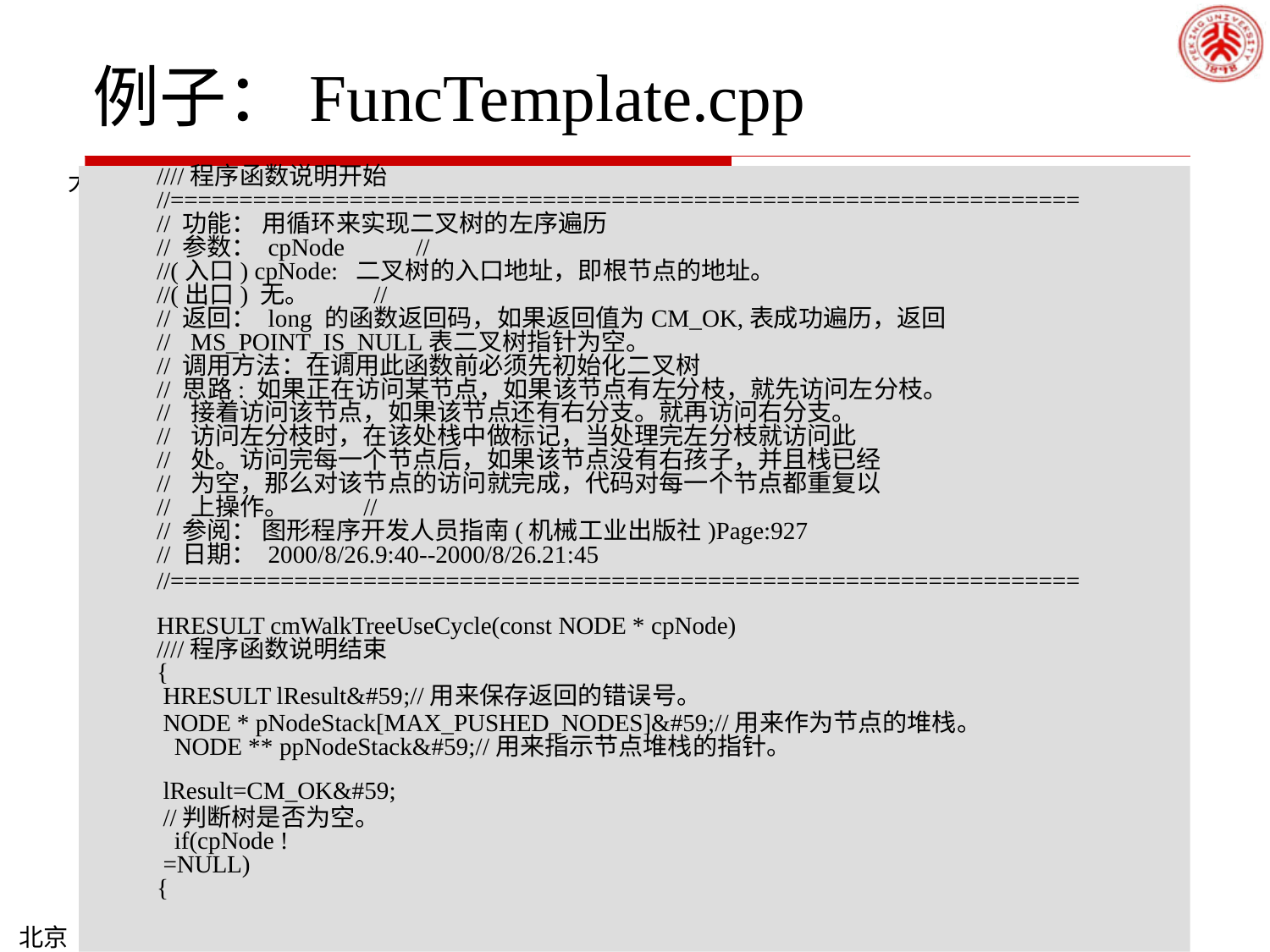

# 例子：FuncTemplate.cpp

////程序函数说明开始
//==================================================================
// 功能： 用循环来实现二叉树的左序遍历
// 参数： cpNode	//
//(入口) cpNode:  二叉树的入口地址，即根节点的地址。
//(出口) 无。	//
// 返回： long 的函数返回码，如果返回值为CM_OK,表成功遍历，返回
//	MS_POINT_IS_NULL表二叉树指针为空。
// 调用方法：在调用此函数前必须先初始化二叉树
// 思路: 如果正在访问某节点，如果该节点有左分枝，就先访问左分枝。
//	接着访问该节点，如果该节点还有右分支。就再访问右分支。
//	访问左分枝时，在该处栈中做标记，当处理完左分枝就访问此
//	处。访问完每一个节点后，如果该节点没有右孩子，并且栈已经
//	为空，那么对该节点的访问就完成，代码对每一个节点都重复以
//	上操作。	//
// 参阅： 图形程序开发人员指南(机械工业出版社)Page:927
// 日期： 2000/8/26.9:40--2000/8/26.21:45
//==================================================================
HRESULT cmWalkTreeUseCycle(const NODE * cpNode)
////程序函数说明结束
{
HRESULT lResult&#59;//用来保存返回的错误号。
NODE * pNodeStack[MAX_PUSHED_NODES]&#59;//用来作为节点的堆栈。 NODE ** ppNodeStack&#59;//用来指示节点堆栈的指针。
lResult=CM_OK&#59;
//判断树是否为空。 if(cpNode !=NULL)
{
大学《程序设计实习》课程

北京